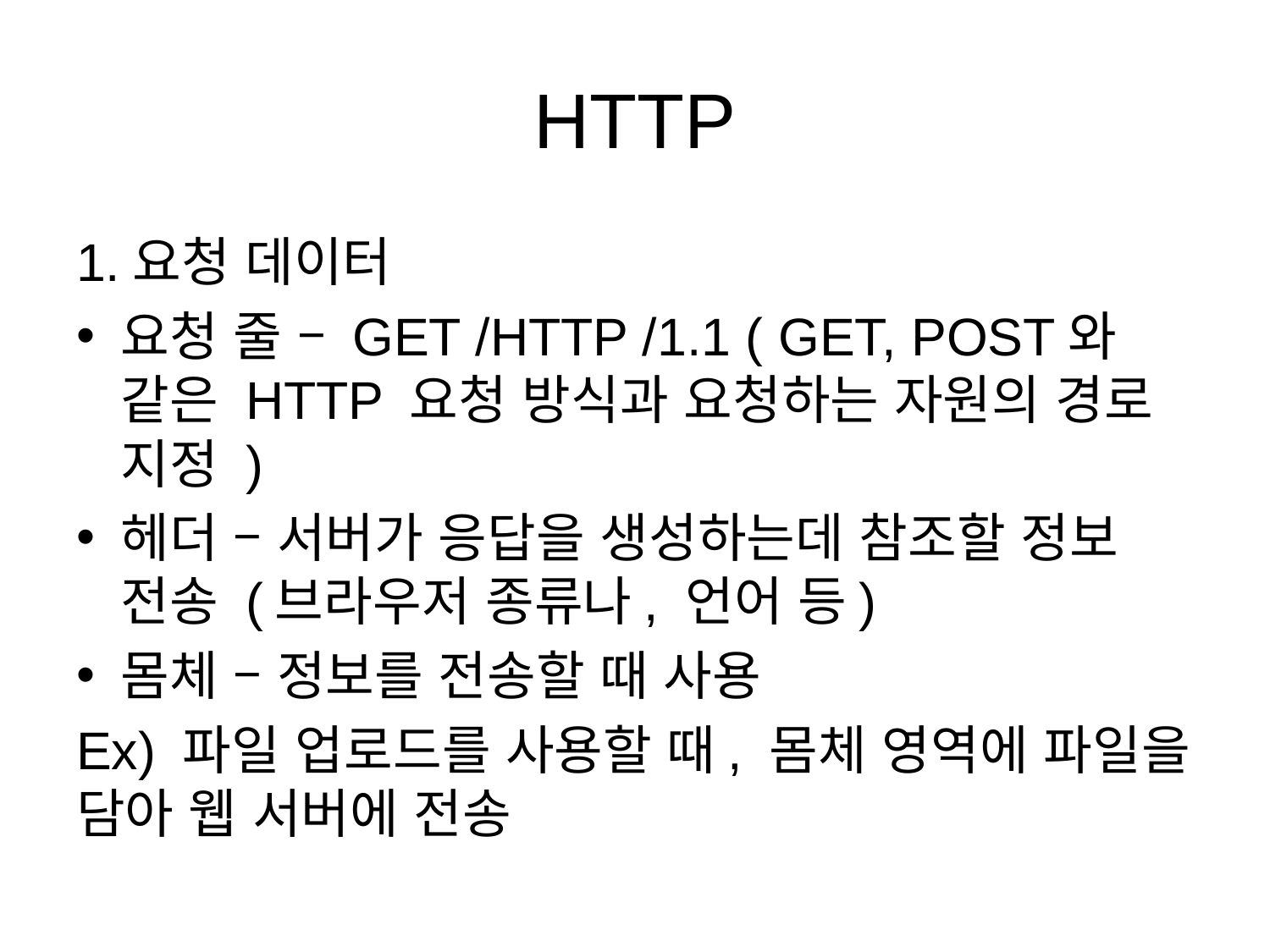

# HTTP
1.요청 데이터
요청 줄 – GET /HTTP /1.1 ( GET, POST와 같은 HTTP 요청 방식과 요청하는 자원의 경로 지정 )
헤더 – 서버가 응답을 생성하는데 참조할 정보 전송 (브라우저 종류나, 언어 등)
몸체 – 정보를 전송할 때 사용
Ex) 파일 업로드를 사용할 때, 몸체 영역에 파일을 담아 웹 서버에 전송